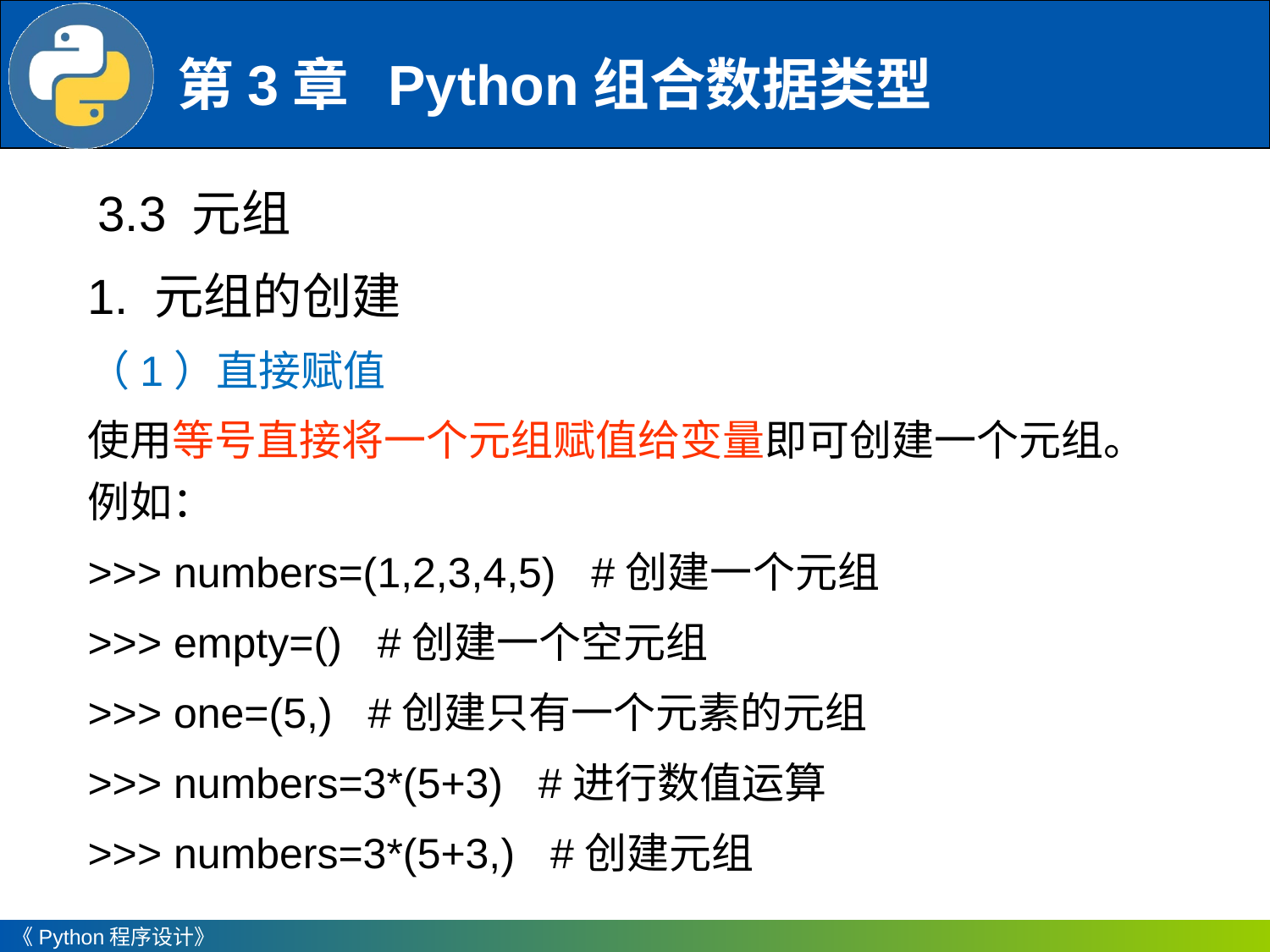

3.3 元组
1. 元组的创建
（1）直接赋值
使用等号直接将一个元组赋值给变量即可创建一个元组。例如：
>>> numbers=(1,2,3,4,5)   #创建一个元组
>>> empty=()   #创建一个空元组
>>> one=(5,)   #创建只有一个元素的元组
>>> numbers=3*(5+3)   #进行数值运算
>>> numbers=3*(5+3,)   #创建元组